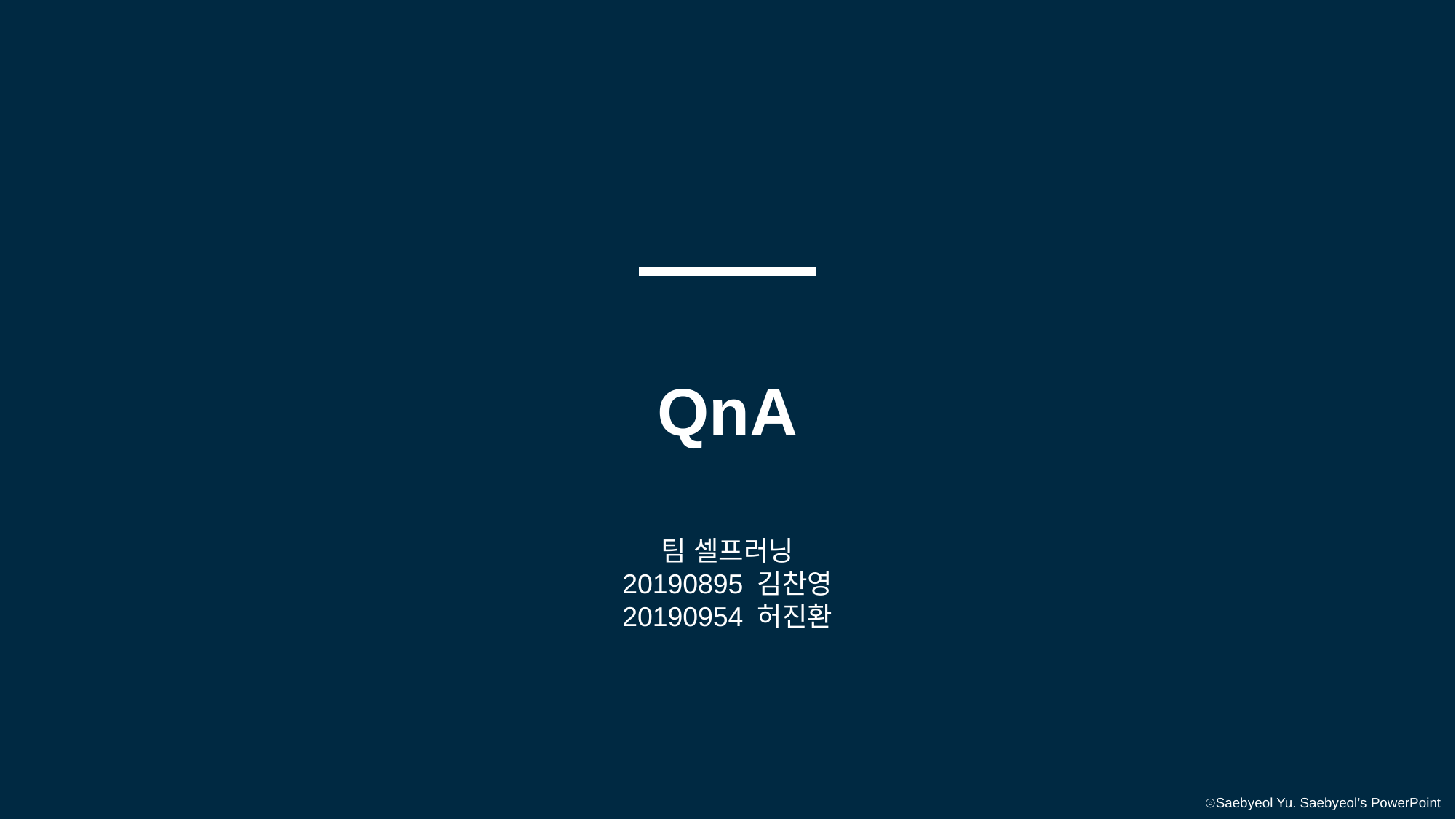

QnA
팀 셀프러닝
20190895 김찬영
20190954 허진환